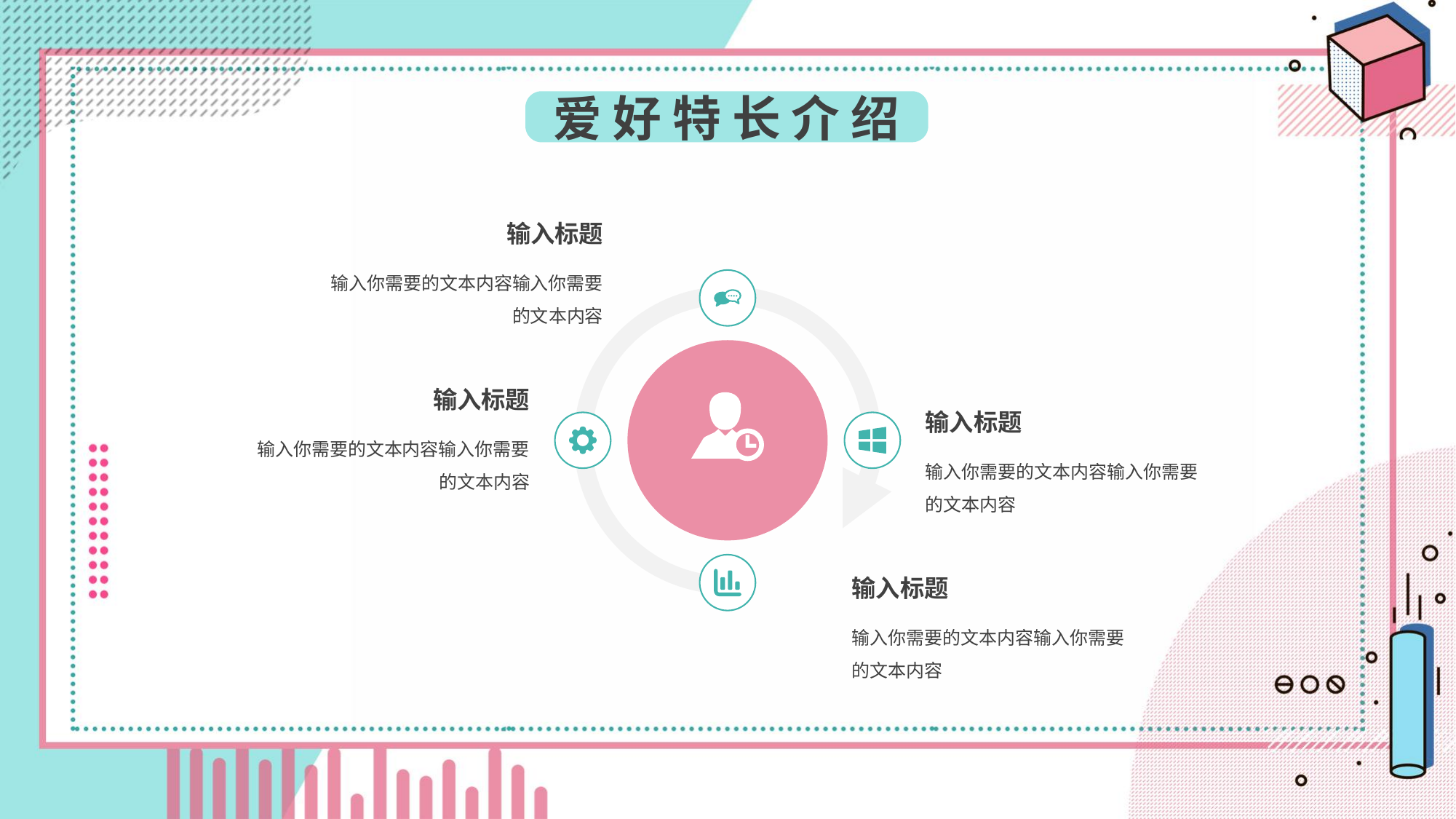

爱 好 特 长 介 绍
输入标题
输入你需要的文本内容输入你需要的文本内容

输入标题
输入你需要的文本内容输入你需要的文本内容
输入标题
输入你需要的文本内容输入你需要的文本内容

输入标题
输入你需要的文本内容输入你需要的文本内容